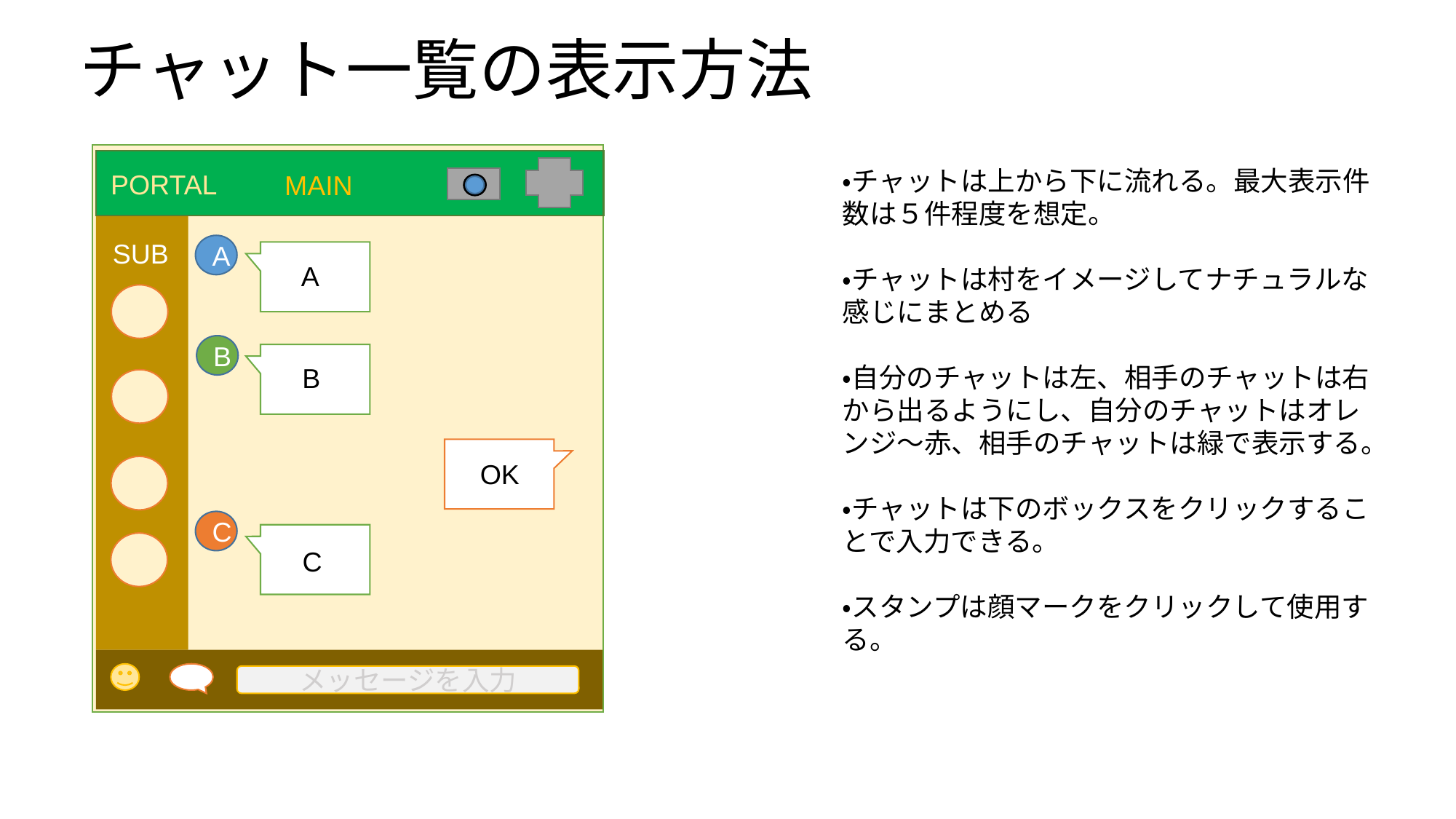

# チャット一覧の表示方法

Portal

・チャットは上から下に流れる。最大表示件数は５件程度を想定。

・チャットは村をイメージしてナチュラルな感じにまとめる

・自分のチャットは左、相手のチャットは右から出るようにし、自分のチャットはオレンジ～赤、相手のチャットは緑で表示する。

・チャットは下のボックスをクリックすることで入力できる。

・スタンプは顔マークをクリックして使用する。
PORTAL
MAIN

SUB
A
A

B
B

OK

C

C

メッセージを入力